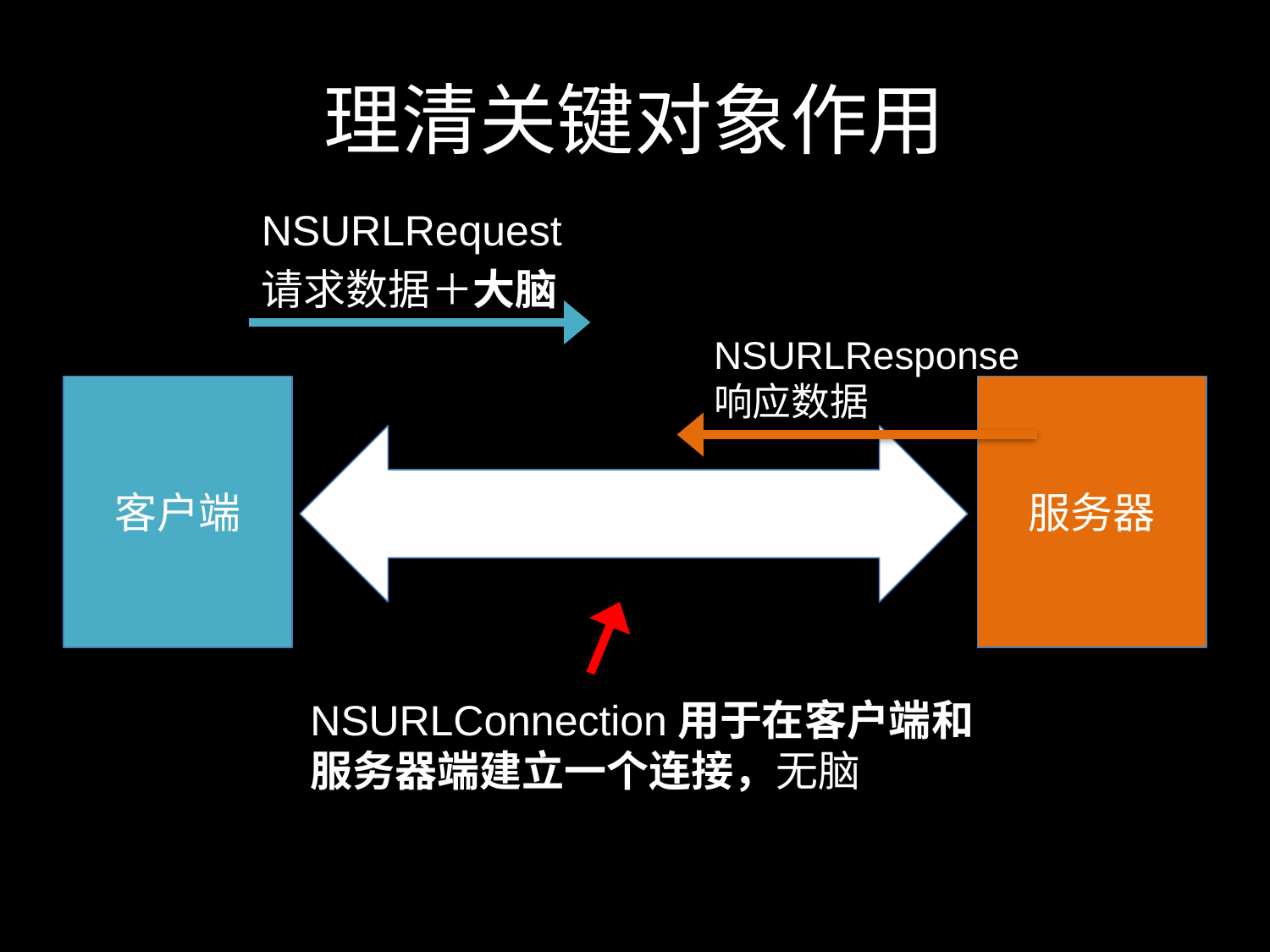

NSURL就是个指南针
# 理清关键对象作用
NSURLRequest
请求数据＋大脑
NSURLResponse
响应数据
客户端
服务器

NSURLConnection用于在客户端和
服务器端建立一个连接，无脑